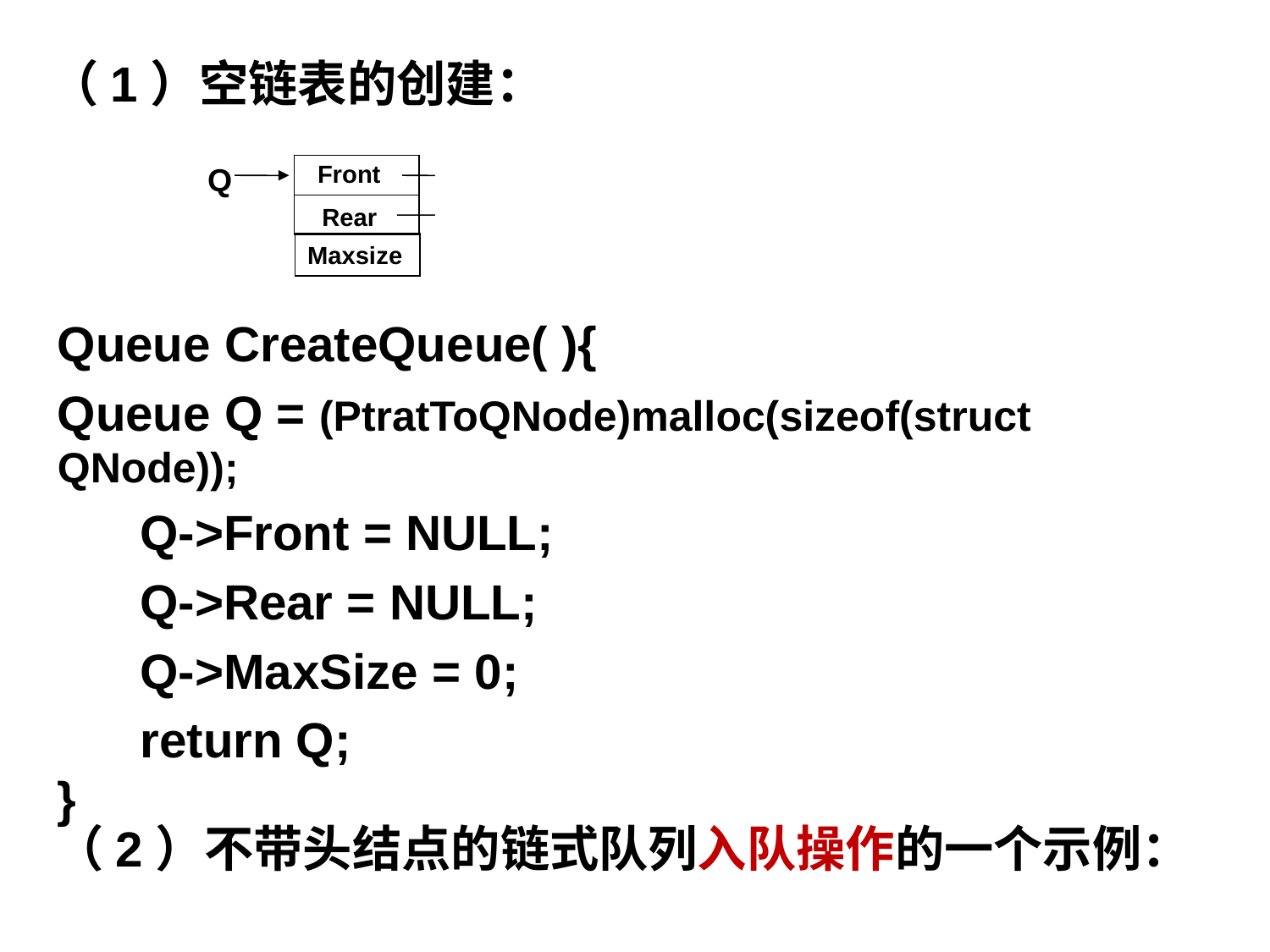

（1）空链表的创建：

……
Front
Q

Rear
Maxsize
Queue CreateQueue( ){
Queue Q = (PtratToQNode)malloc(sizeof(struct QNode));
      Q->Front = NULL;
      Q->Rear = NULL;
      Q->MaxSize = 0;
      return Q;
}
（2）不带头结点的链式队列入队操作的一个示例：